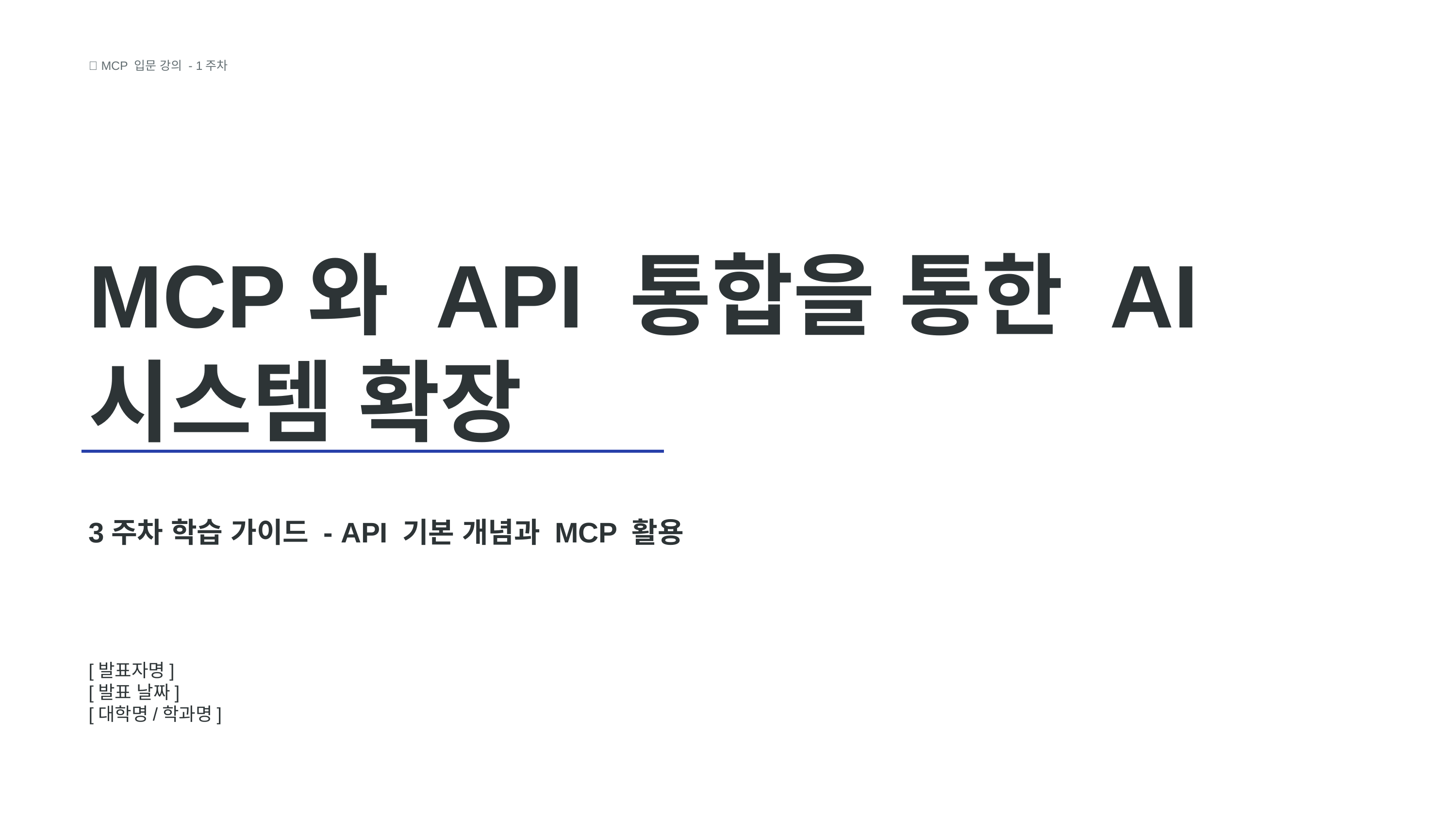

🧩 MCP 입문 강의 - 1주차
MCP와 API 통합을 통한 AI 시스템 확장

3주차 학습 가이드 - API 기본 개념과 MCP 활용
[발표자명]
[발표 날짜]
[대학명/학과명]